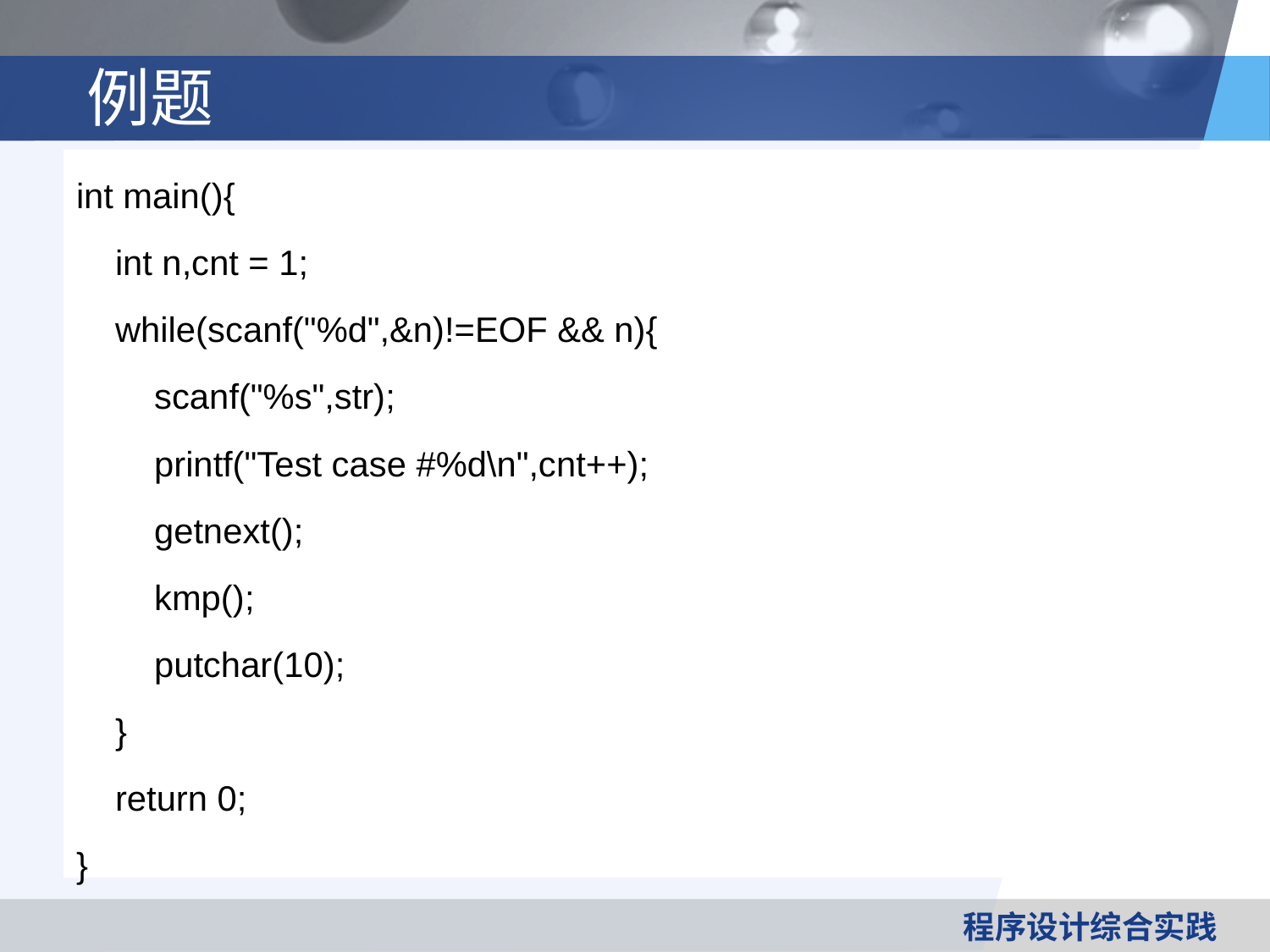

# 例题
int main(){
    int n,cnt = 1;
    while(scanf("%d",&n)!=EOF && n){
        scanf("%s",str);
        printf("Test case #%d\n",cnt++);
        getnext();
        kmp();
        putchar(10);
    }
    return 0;
}